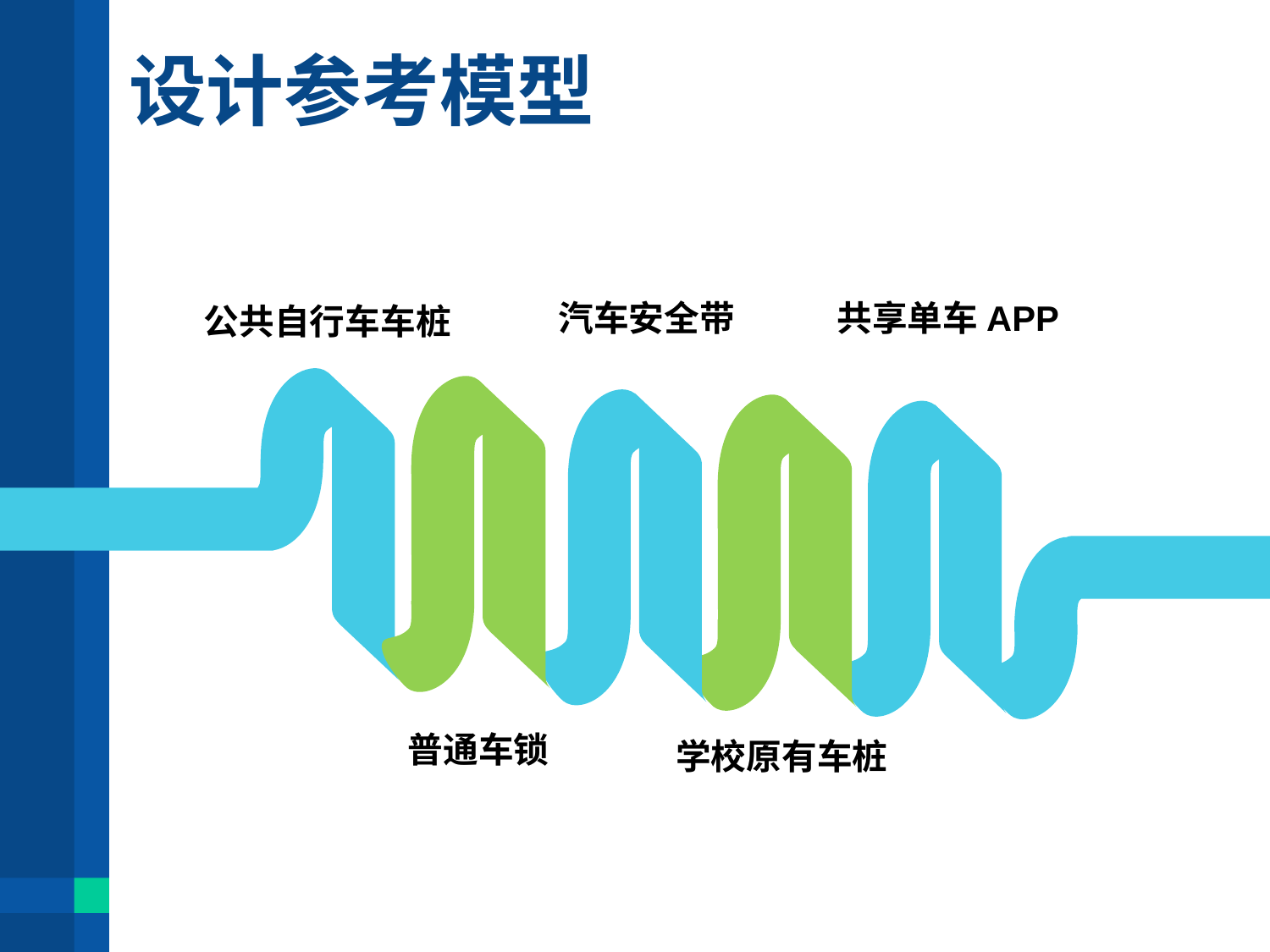

# 设计参考模型

公共自行车车桩
汽车安全带
共享单车APP

普通车锁
学校原有车桩